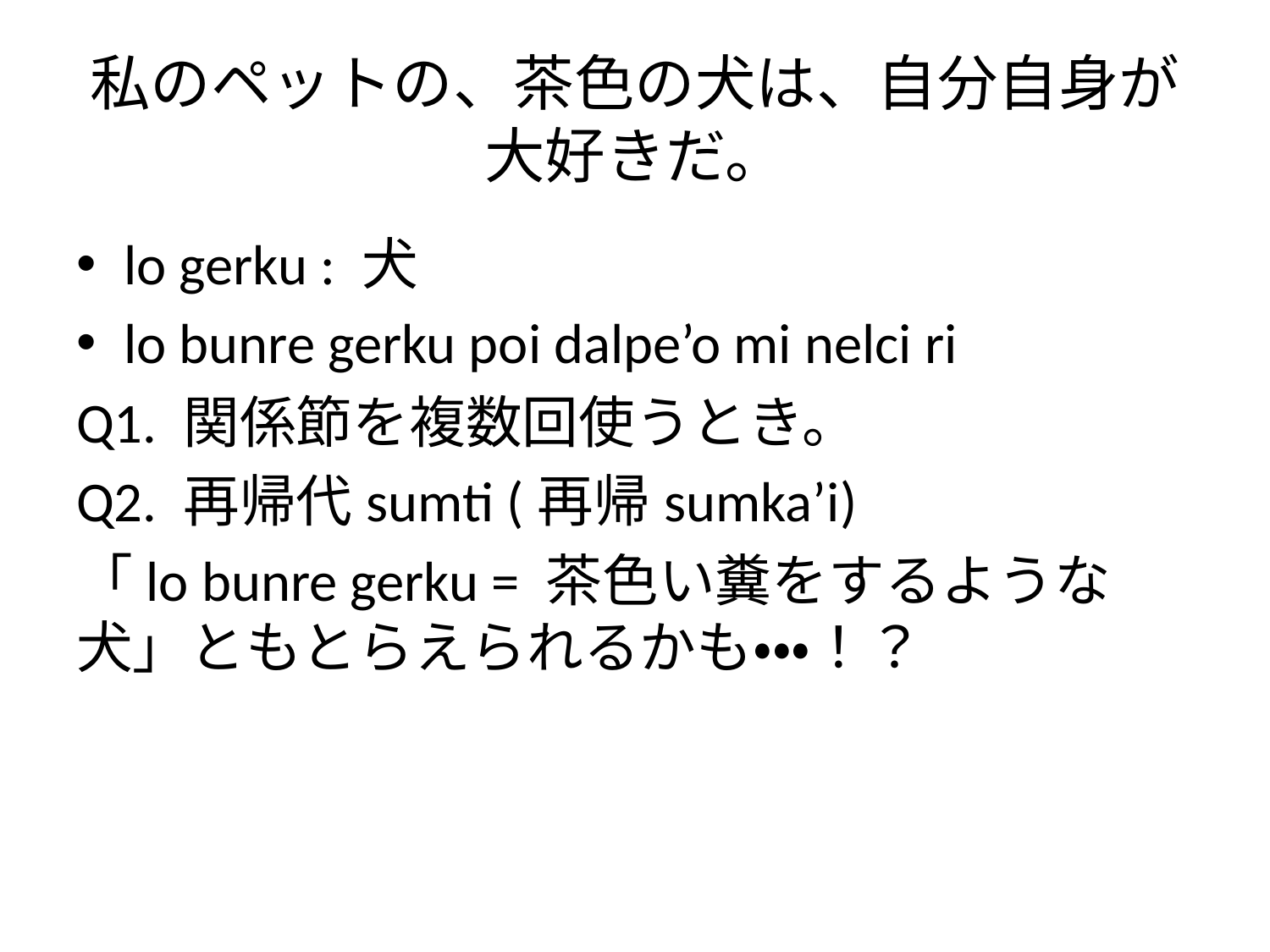

# 私のペットの、茶色の犬は、自分自身が大好きだ。
lo gerku : 犬
lo bunre gerku poi dalpe’o mi nelci ri
Q1. 関係節を複数回使うとき。
Q2. 再帰代sumti (再帰sumka’i)
「lo bunre gerku = 茶色い糞をするような犬」ともとらえられるかも・・・！？